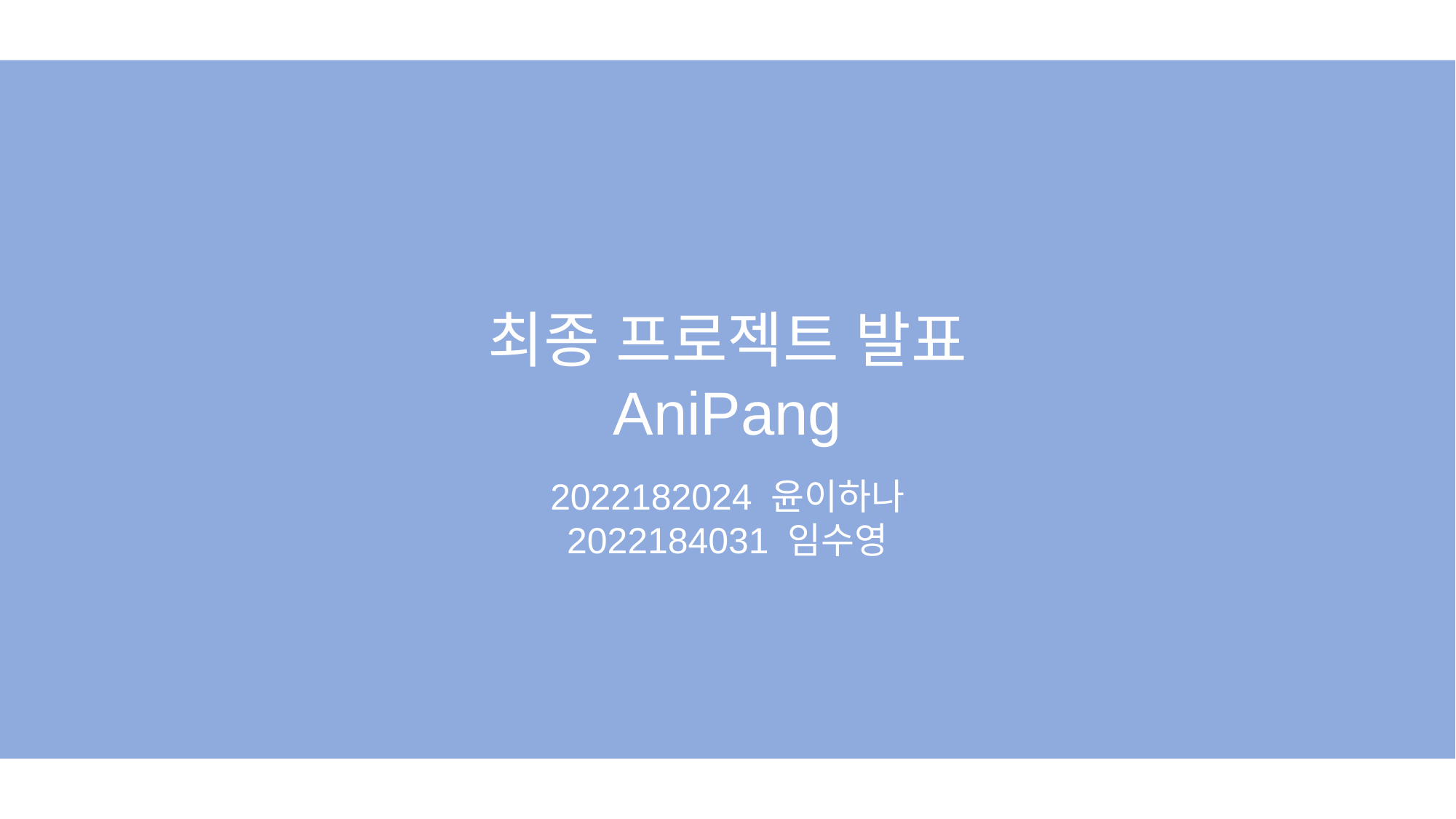

최종 프로젝트 발표
AniPang
2022182024 윤이하나
2022184031 임수영